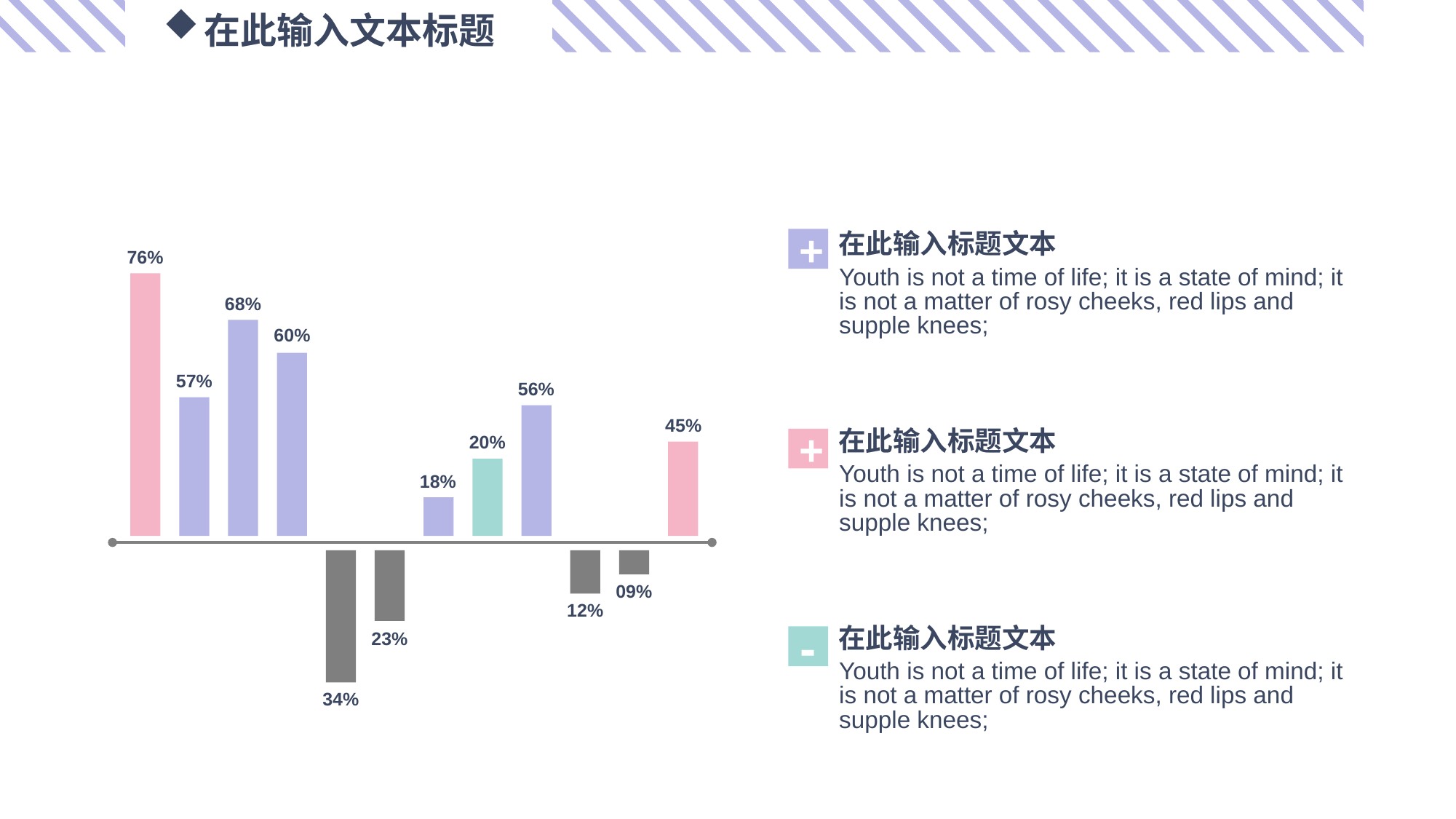

在此输入文本标题
在此输入标题文本
Youth is not a time of life; it is a state of mind; it is not a matter of rosy cheeks, red lips and supple knees;
+
76%

68%

60%

57%

56%

45%

在此输入标题文本
Youth is not a time of life; it is a state of mind; it is not a matter of rosy cheeks, red lips and supple knees;
+
20%

18%

09%

34%

23%

12%
在此输入标题文本
Youth is not a time of life; it is a state of mind; it is not a matter of rosy cheeks, red lips and supple knees;
-